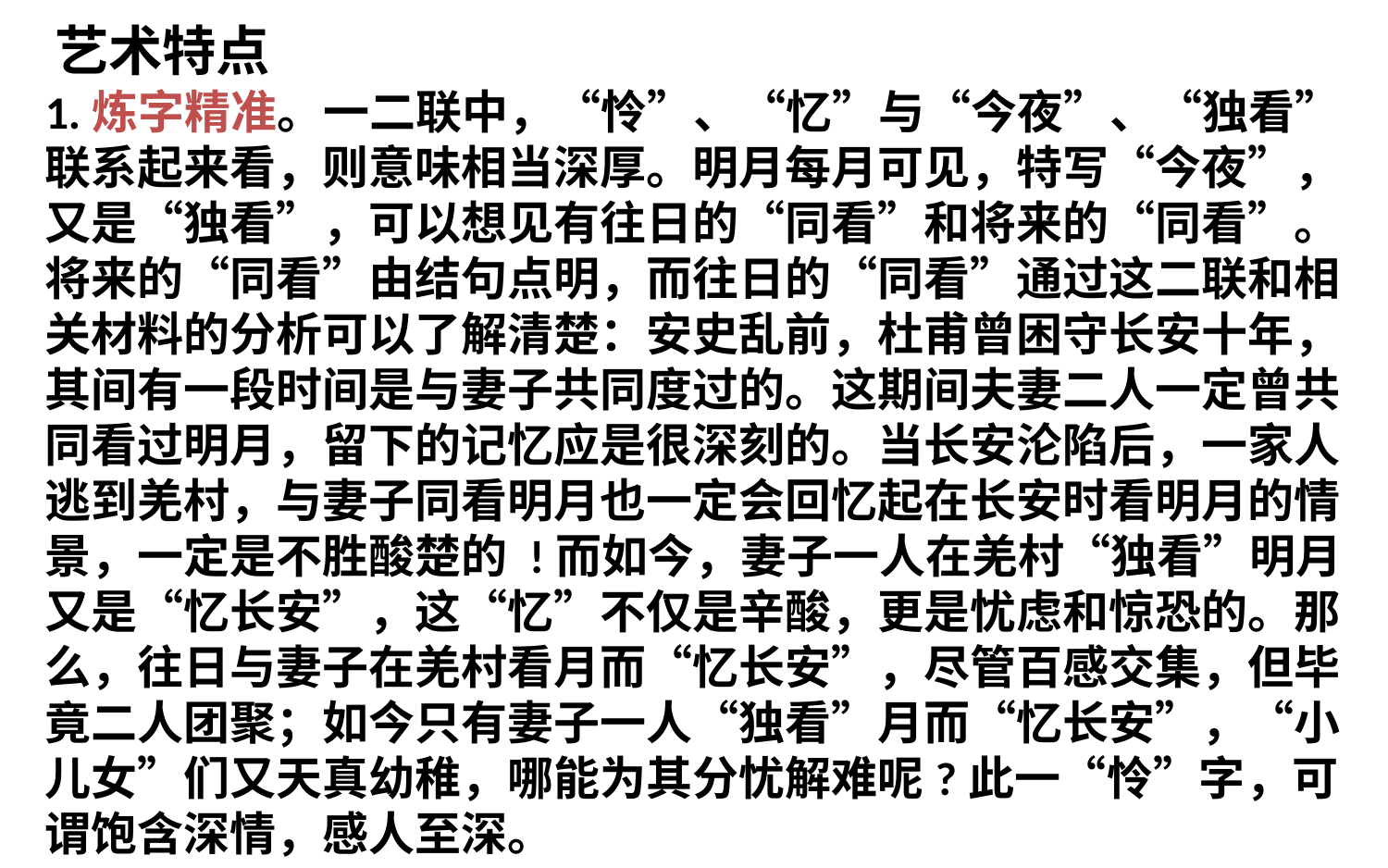

艺术特点
1.炼字精准。一二联中，“怜”、“忆”与“今夜”、“独看”联系起来看，则意味相当深厚。明月每月可见，特写“今夜”，又是“独看”，可以想见有往日的“同看”和将来的“同看”。将来的“同看”由结句点明，而往日的“同看”通过这二联和相关材料的分析可以了解清楚：安史乱前，杜甫曾困守长安十年，其间有一段时间是与妻子共同度过的。这期间夫妻二人一定曾共同看过明月，留下的记忆应是很深刻的。当长安沦陷后，一家人逃到羌村，与妻子同看明月也一定会回忆起在长安时看明月的情景，一定是不胜酸楚的 !而如今，妻子一人在羌村“独看”明月又是“忆长安”，这“忆”不仅是辛酸，更是忧虑和惊恐的。那么，往日与妻子在羌村看月而“忆长安”，尽管百感交集，但毕竟二人团聚；如今只有妻子一人“独看”月而“忆长安”，“小儿女”们又天真幼稚，哪能为其分忧解难呢?此一“怜”字，可谓饱含深情，感人至深。